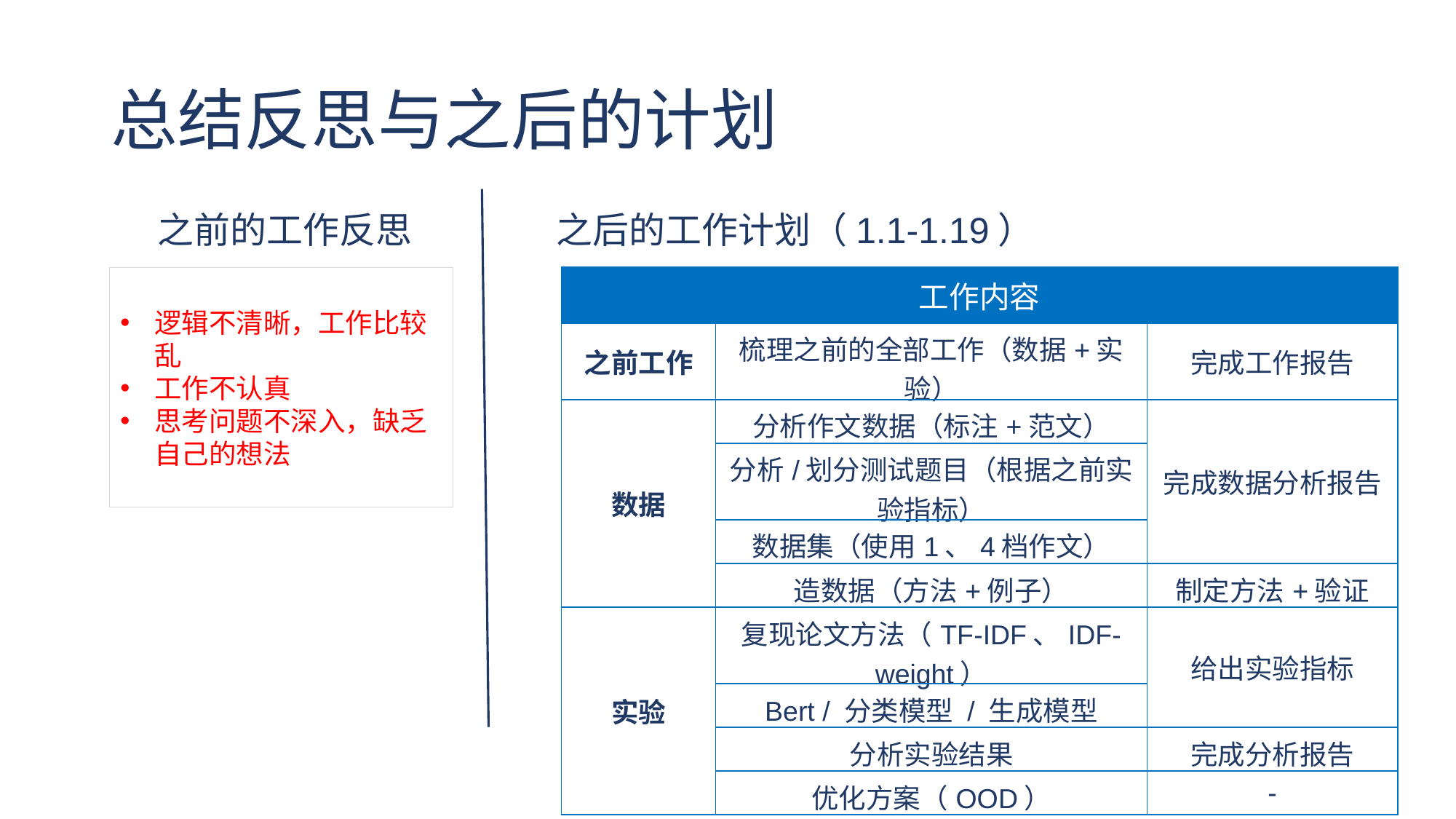

# 总结反思与之后的计划
之后的工作计划（1.1-1.19）
之前的工作反思
| 工作内容 | 工作内容 |  |
| --- | --- | --- |
| 之前工作 | 梳理之前的全部工作（数据+实验） | 完成工作报告 |
| 数据 | 分析作文数据（标注+范文） | 完成数据分析报告 |
|  | 分析/划分测试题目（根据之前实验指标） |  |
|  | 数据集（使用1、4档作文） |  |
|  | 造数据（方法+例子） | 制定方法+验证 |
| 实验 | 复现论文方法（TF-IDF、IDF-weight） | 给出实验指标 |
|  | Bert / 分类模型 / 生成模型 |  |
|  | 分析实验结果 | 完成分析报告 |
|  | 优化方案（OOD） | - |

逻辑不清晰，工作比较乱
工作不认真
思考问题不深入，缺乏自己的想法